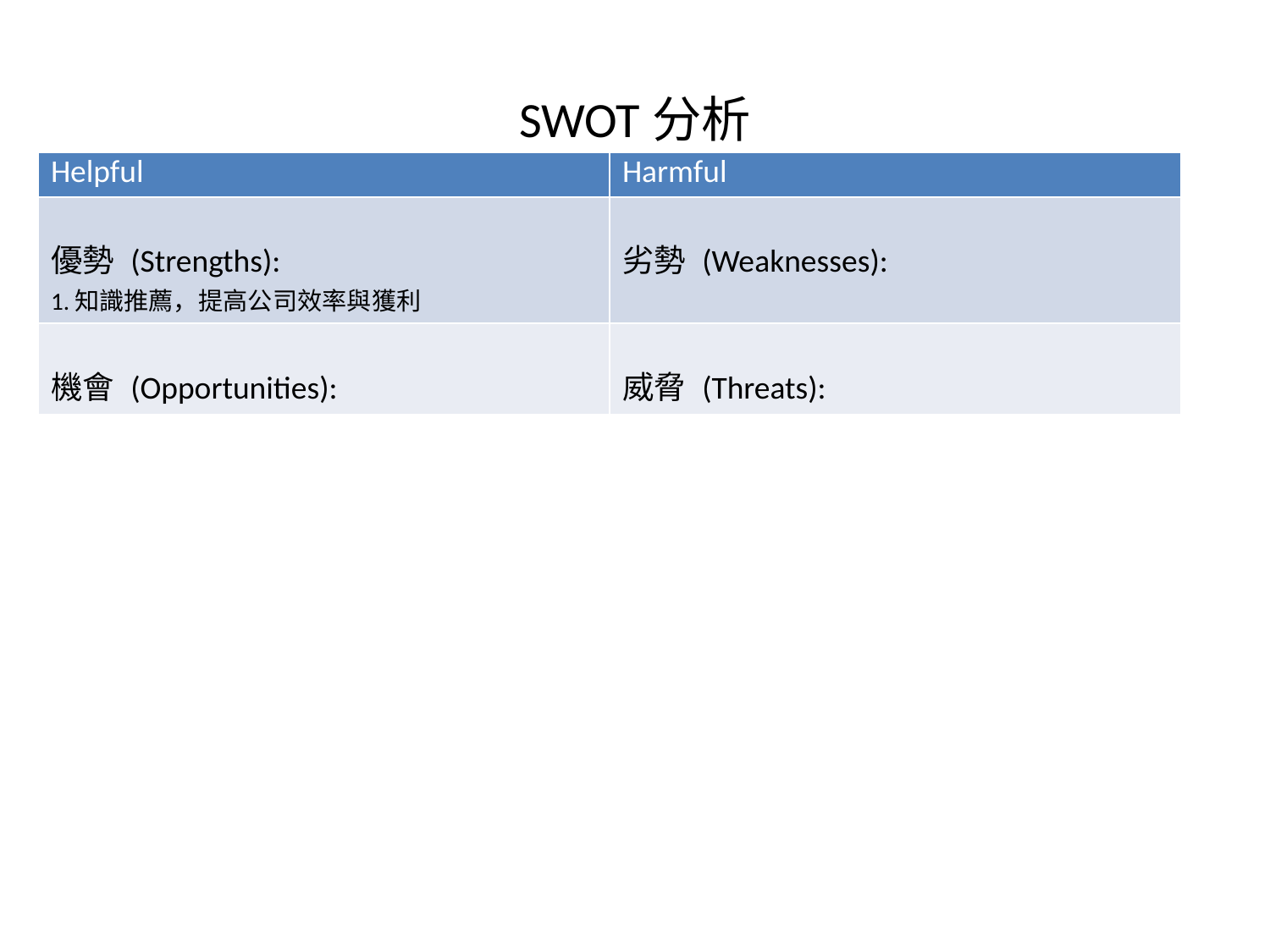

# SWOT分析
| Helpful | Harmful |
| --- | --- |
| 優勢 (Strengths): 1.知識推薦，提高公司效率與獲利 | 劣勢 (Weaknesses): |
| 機會 (Opportunities): | 威脅 (Threats): |